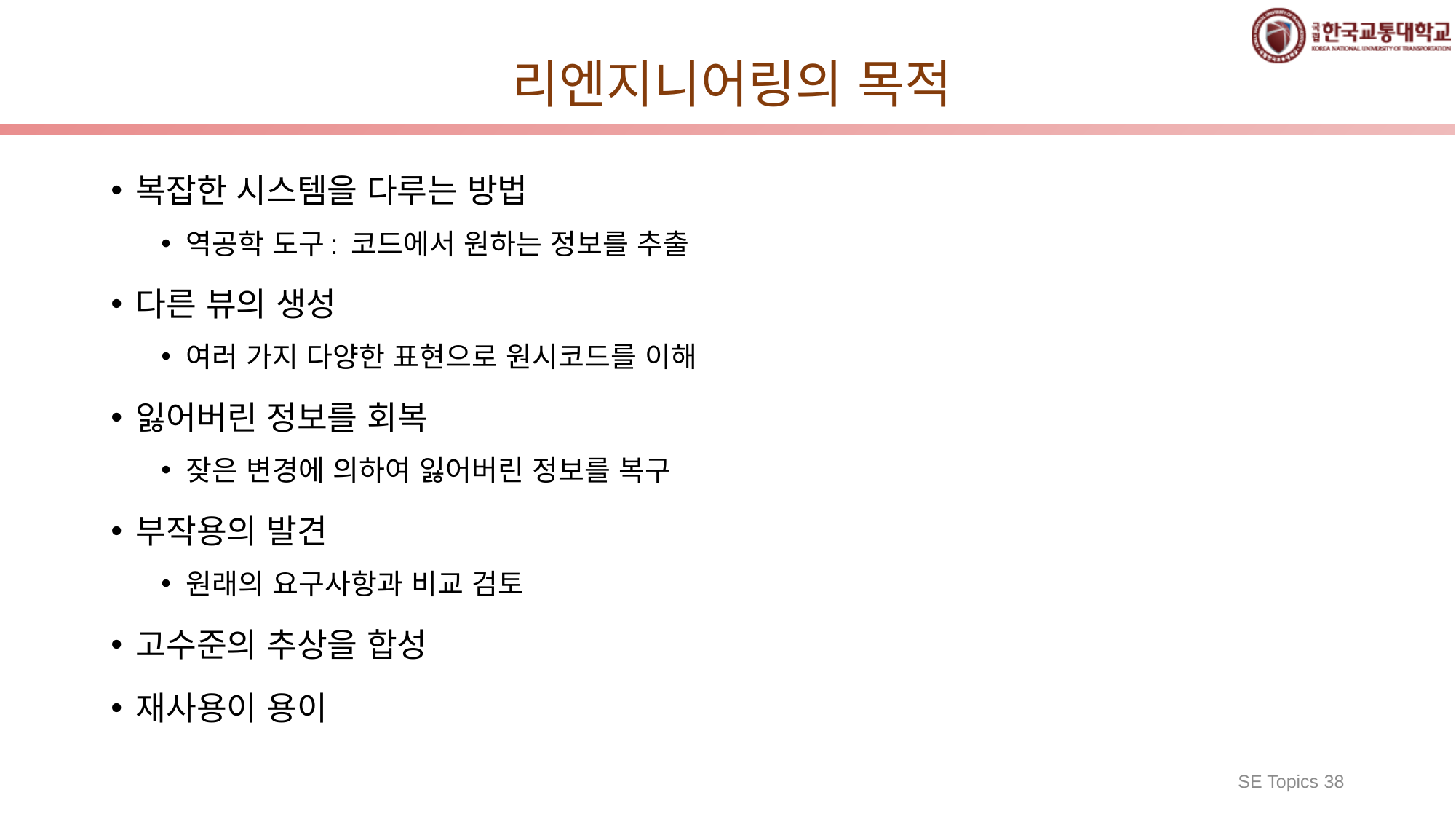

# 리엔지니어링의 목적
복잡한 시스템을 다루는 방법
역공학 도구: 코드에서 원하는 정보를 추출
다른 뷰의 생성
여러 가지 다양한 표현으로 원시코드를 이해
잃어버린 정보를 회복
잦은 변경에 의하여 잃어버린 정보를 복구
부작용의 발견
원래의 요구사항과 비교 검토
고수준의 추상을 합성
재사용이 용이
SE Topics 38